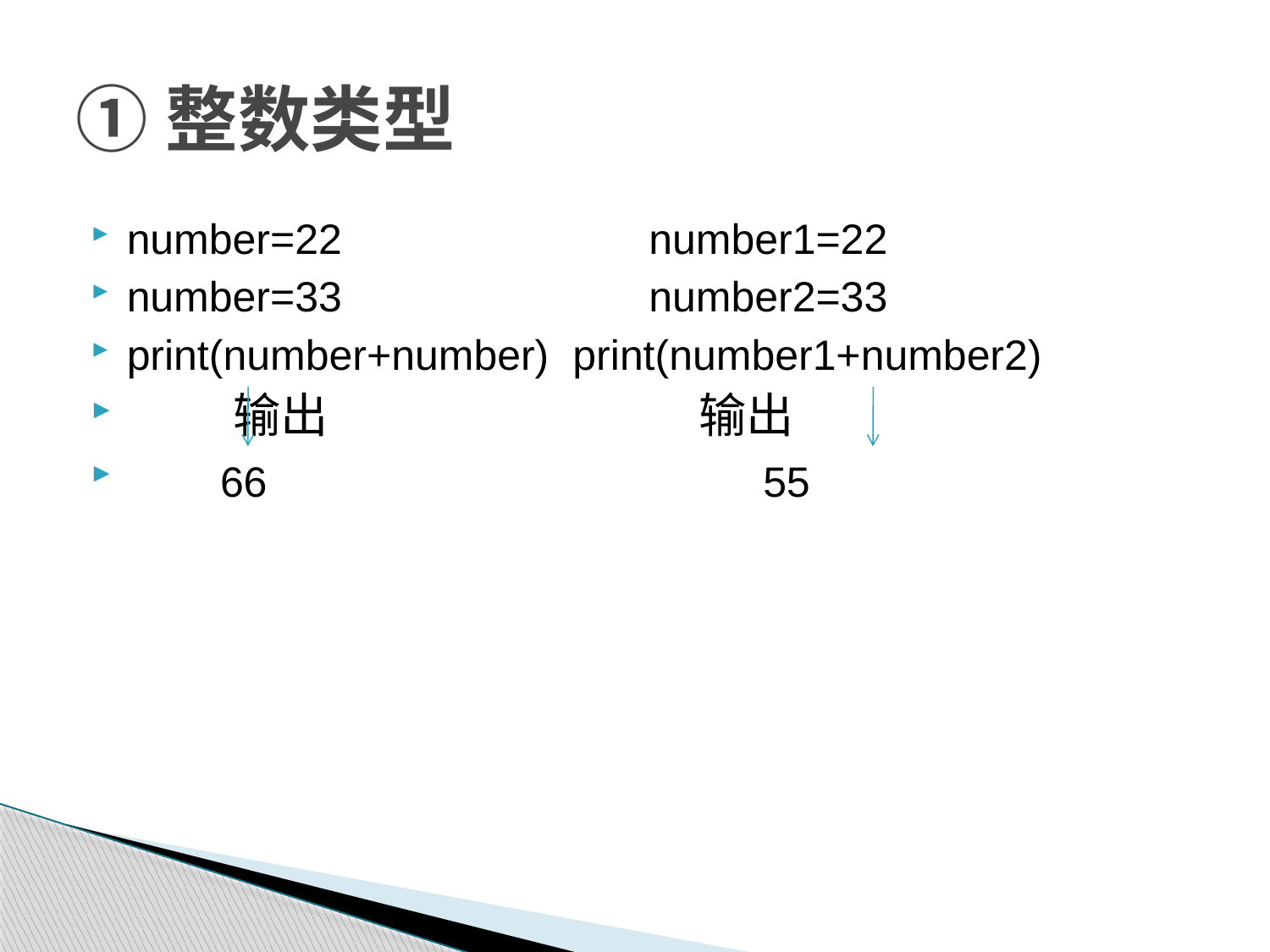

# ①整数类型
number=22                          number1=22
number=33                          number2=33
print(number+number)  print(number1+number2)
         输出                                   输出
       66                                          55